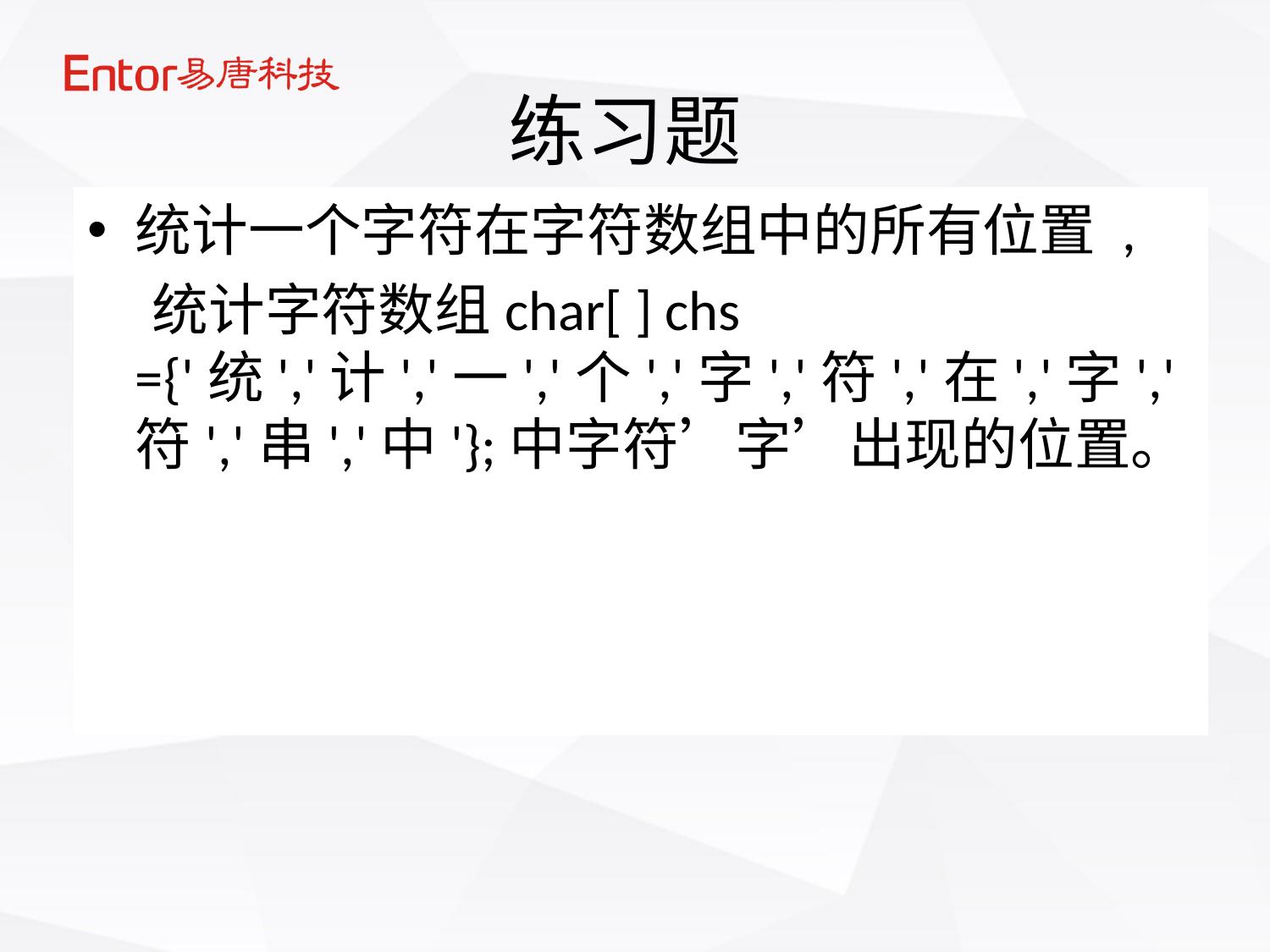

# 练习题
统计一个字符在字符数组中的所有位置 ,
    统计字符数组char[ ] chs ={'统','计','一','个','字','符','在','字','符','串','中'};中字符’字’出现的位置。